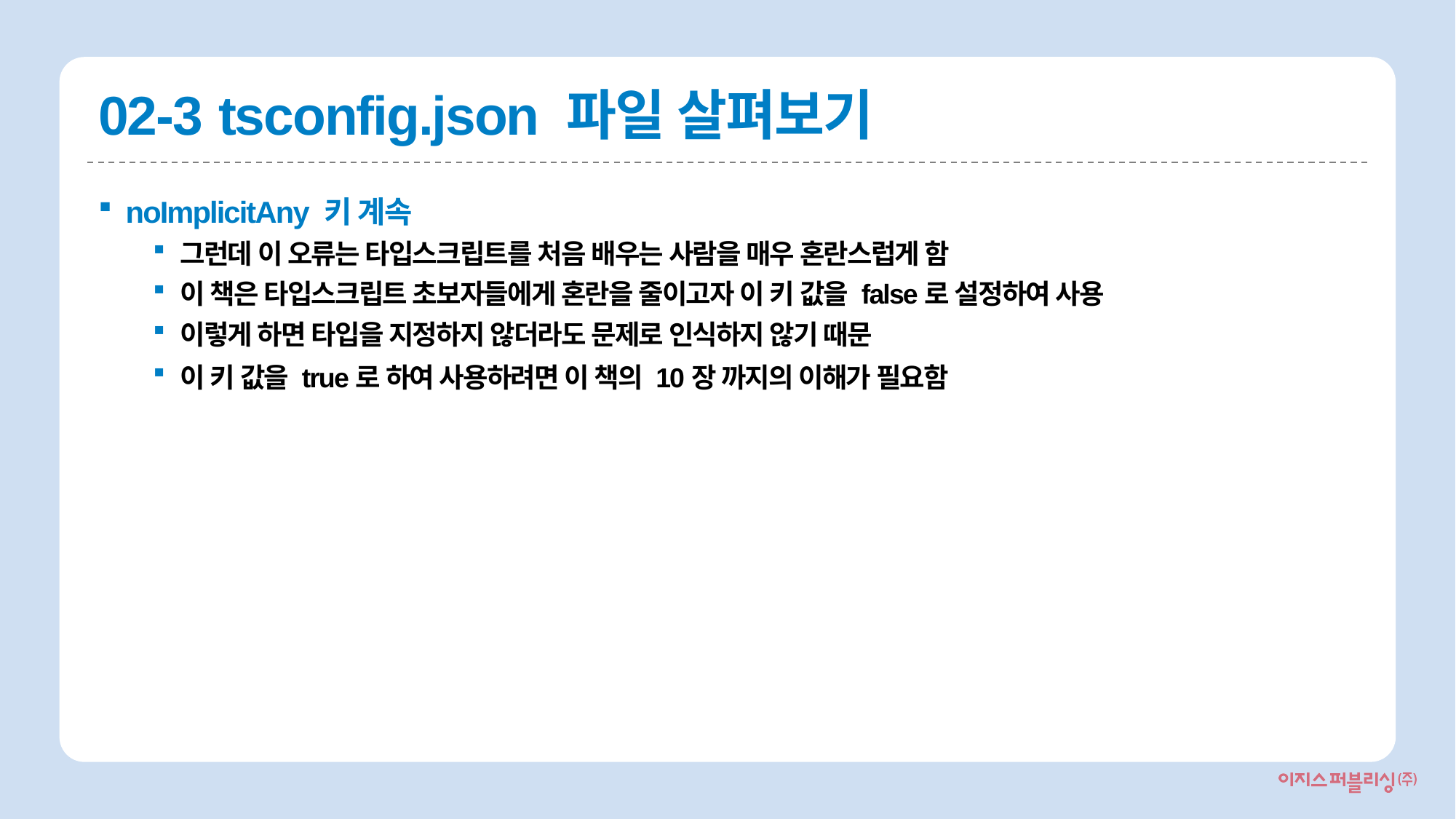

# 02-3 tsconfig.json 파일 살펴보기
noImplicitAny 키 계속
그런데 이 오류는 타입스크립트를 처음 배우는 사람을 매우 혼란스럽게 함
이 책은 타입스크립트 초보자들에게 혼란을 줄이고자 이 키 값을 false로 설정하여 사용
이렇게 하면 타입을 지정하지 않더라도 문제로 인식하지 않기 때문
이 키 값을 true로 하여 사용하려면 이 책의 10장 까지의 이해가 필요함